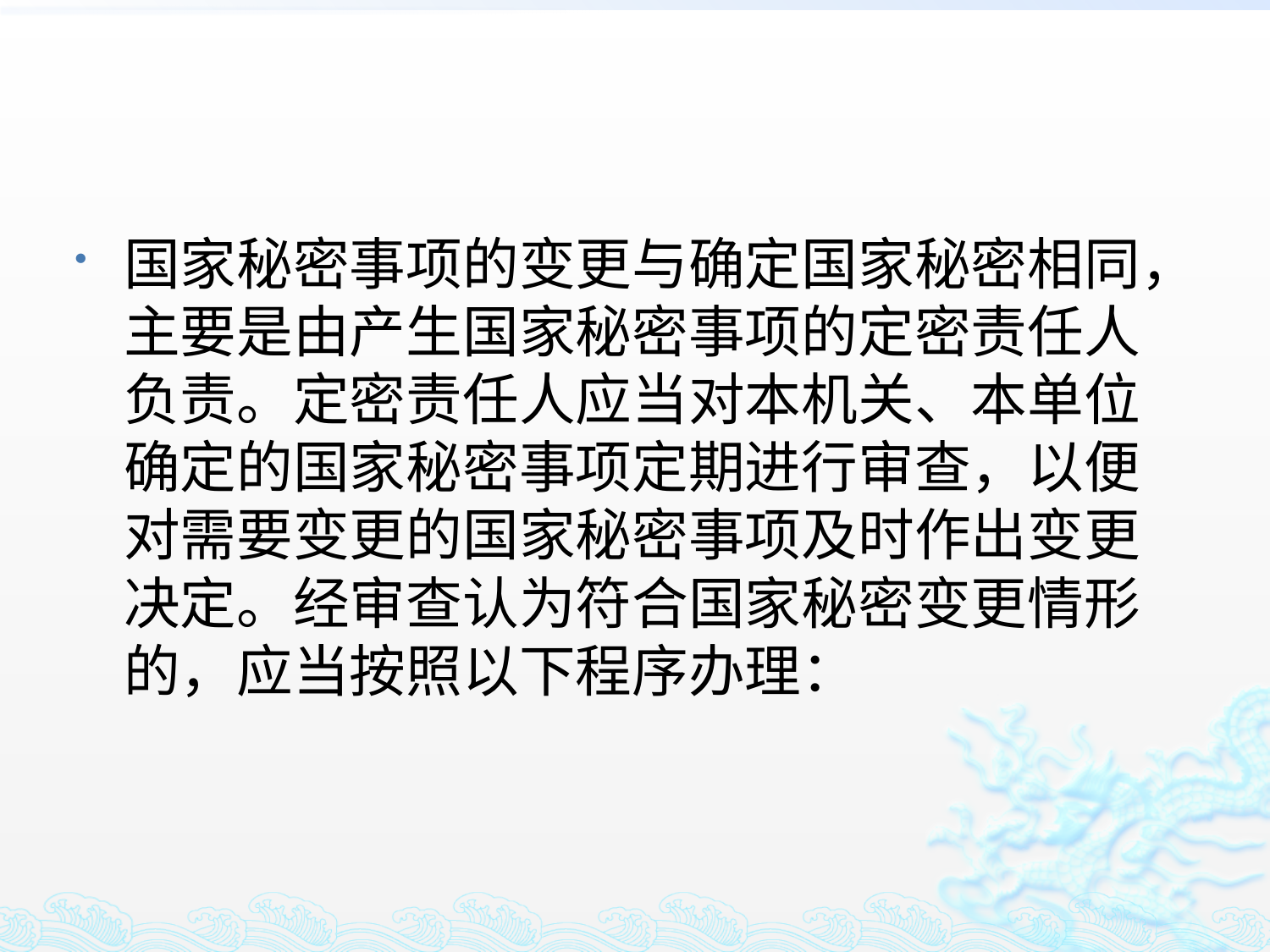

#
国家秘密事项的变更与确定国家秘密相同，主要是由产生国家秘密事项的定密责任人负责。定密责任人应当对本机关、本单位确定的国家秘密事项定期进行审查，以便对需要变更的国家秘密事项及时作出变更决定。经审查认为符合国家秘密变更情形的，应当按照以下程序办理：